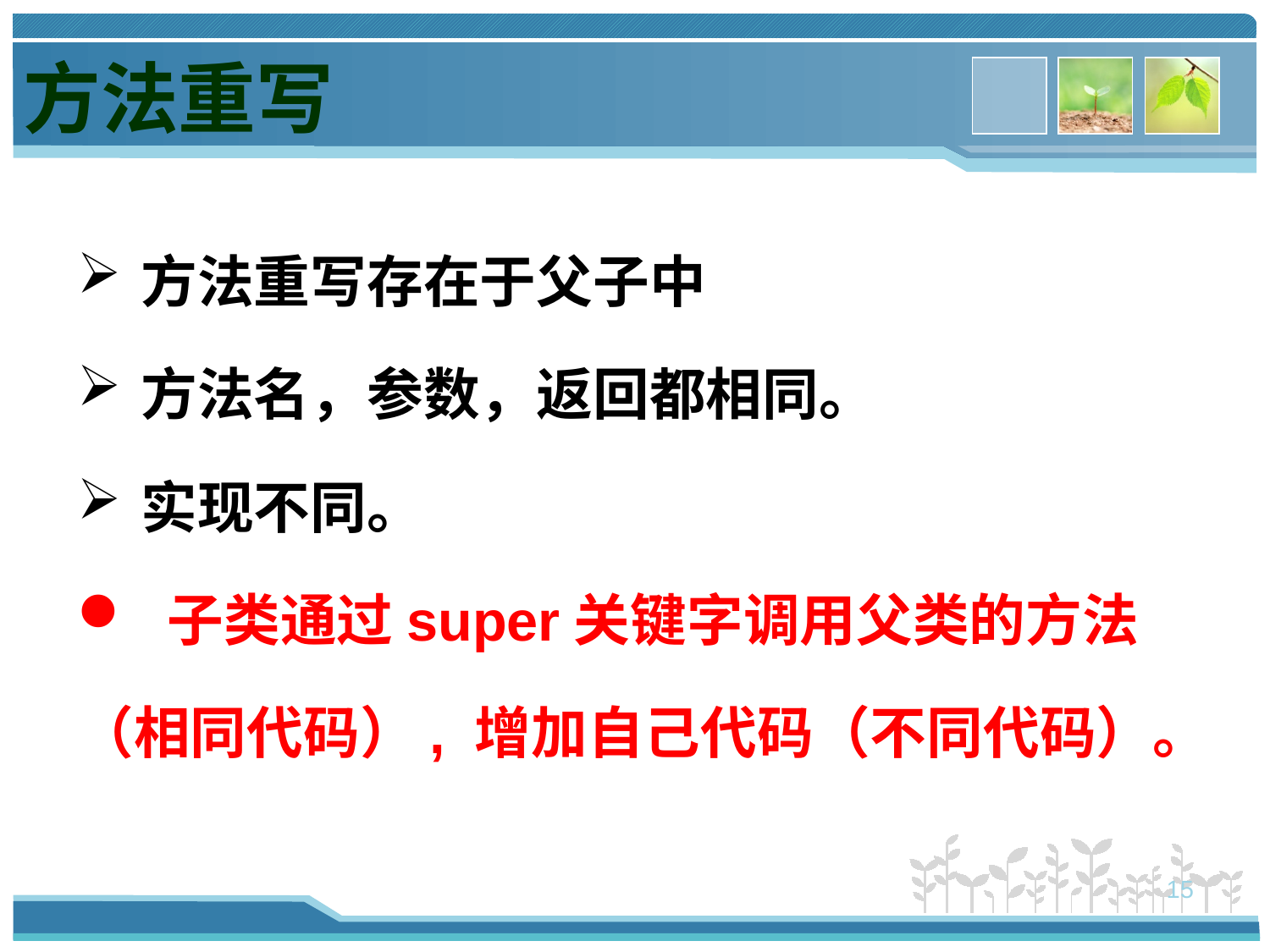

方法重写
方法重写存在于父子中
方法名，参数，返回都相同。
实现不同。
 子类通过super关键字调用父类的方法
（相同代码）, 增加自己代码（不同代码）。
15